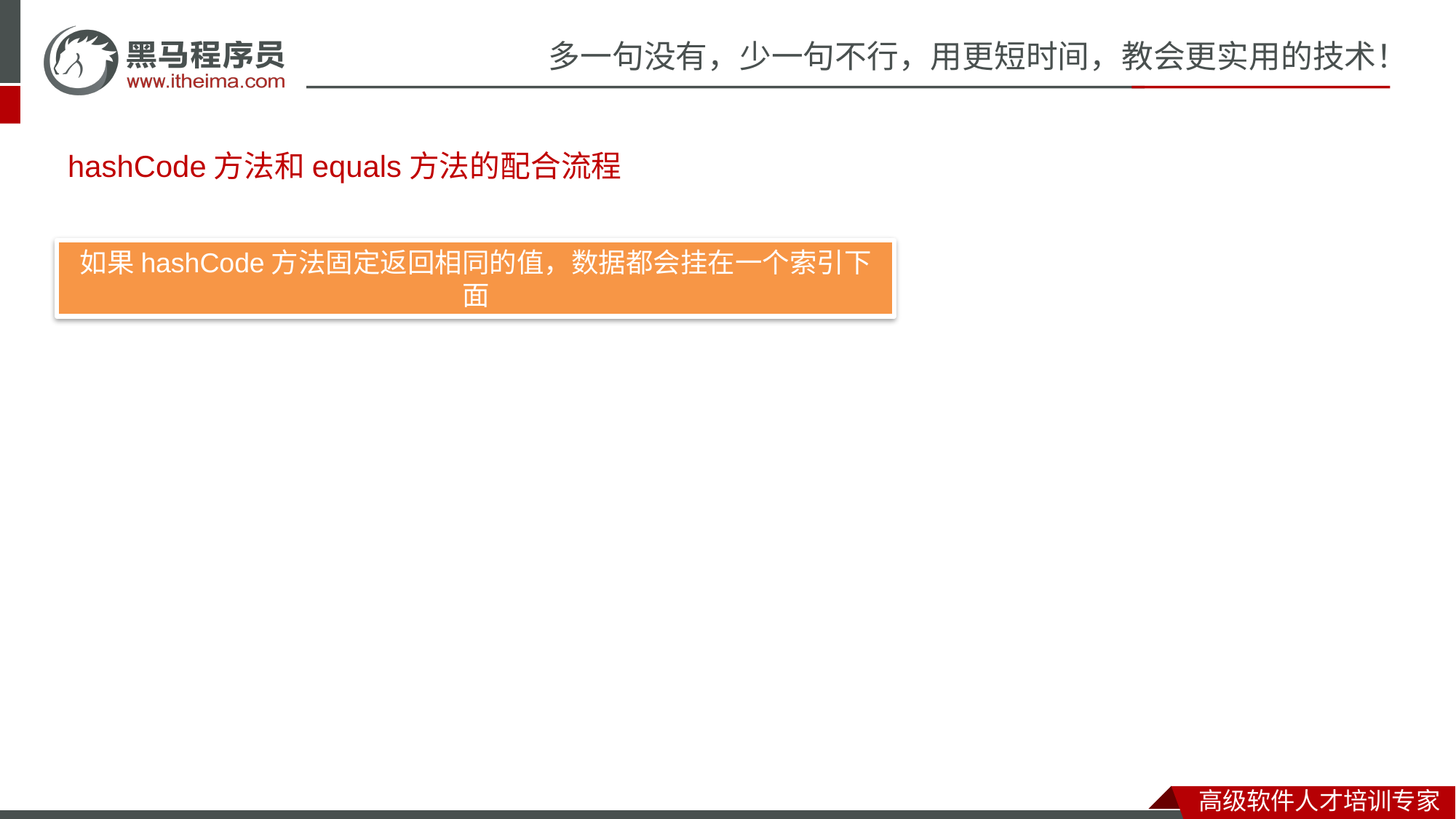

hashCode方法和equals方法的配合流程
如果hashCode方法固定返回相同的值，数据都会挂在一个索引下面